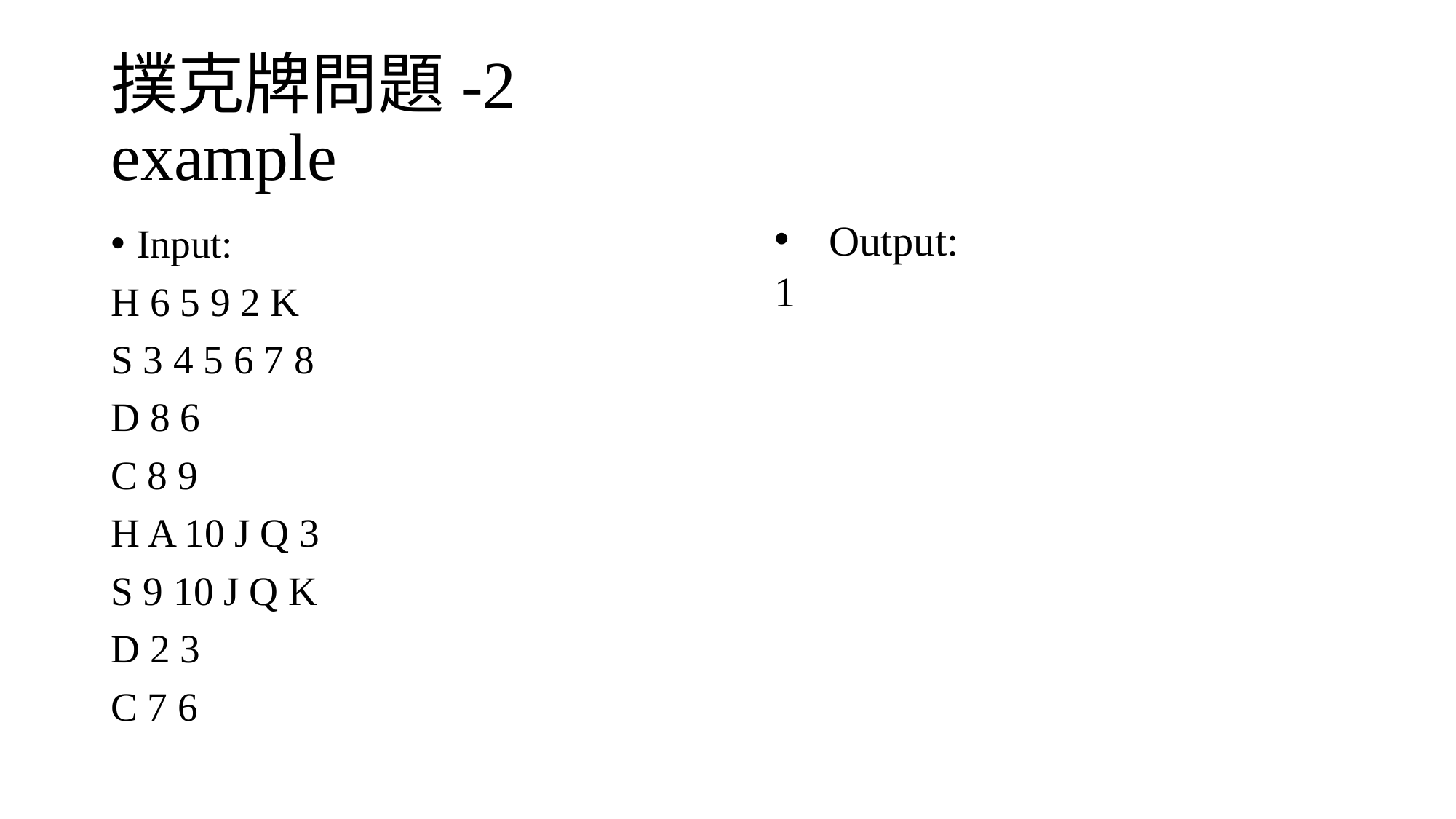

# 撲克牌問題-2 example
Output:
1

Input:
H 6 5 9 2 K
S 3 4 5 6 7 8
D 8 6
C 8 9
H A 10 J Q 3
S 9 10 J Q K
D 2 3
C 7 6